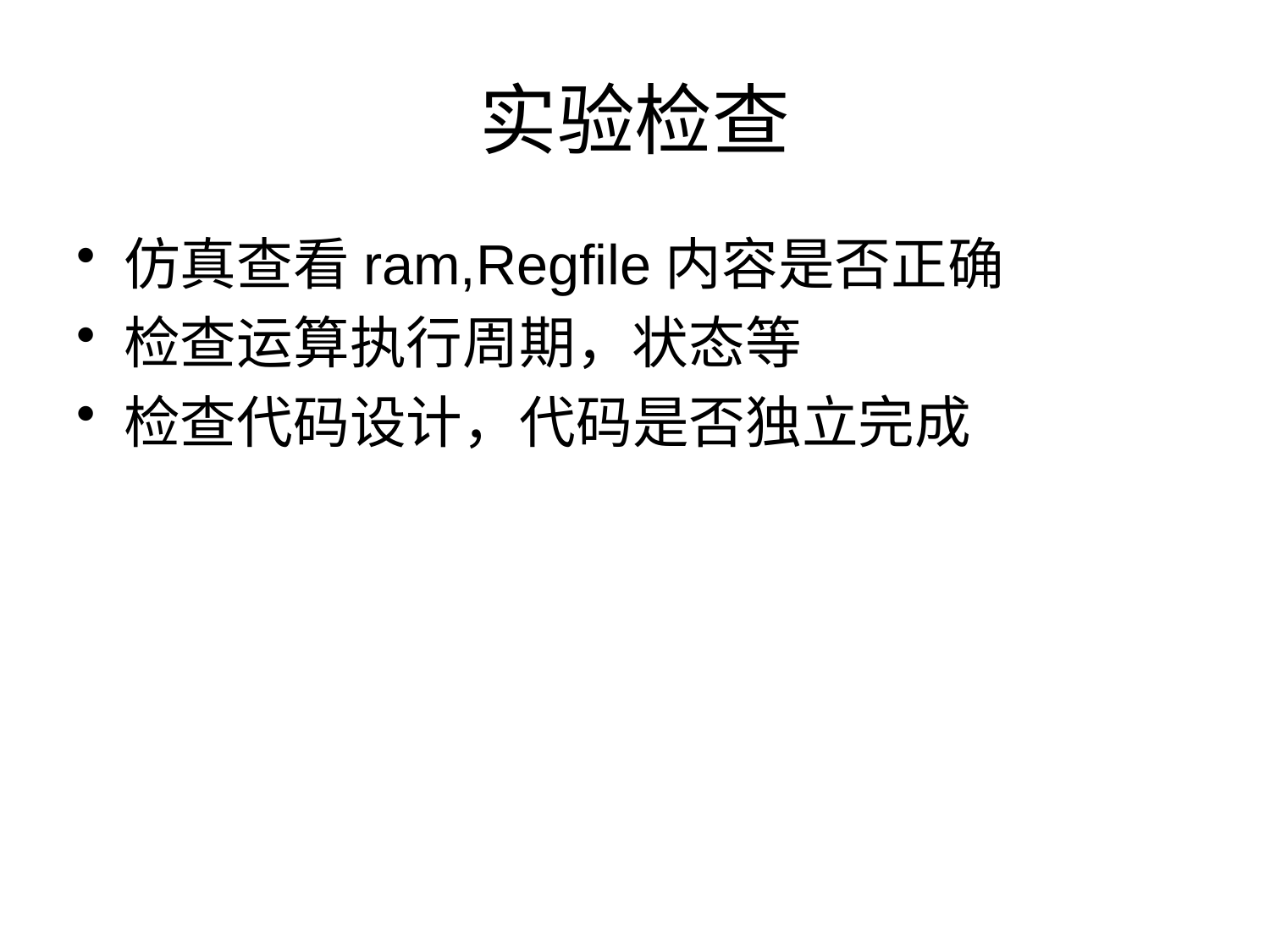

# 实验检查
仿真查看ram,Regfile内容是否正确
检查运算执行周期，状态等
检查代码设计，代码是否独立完成